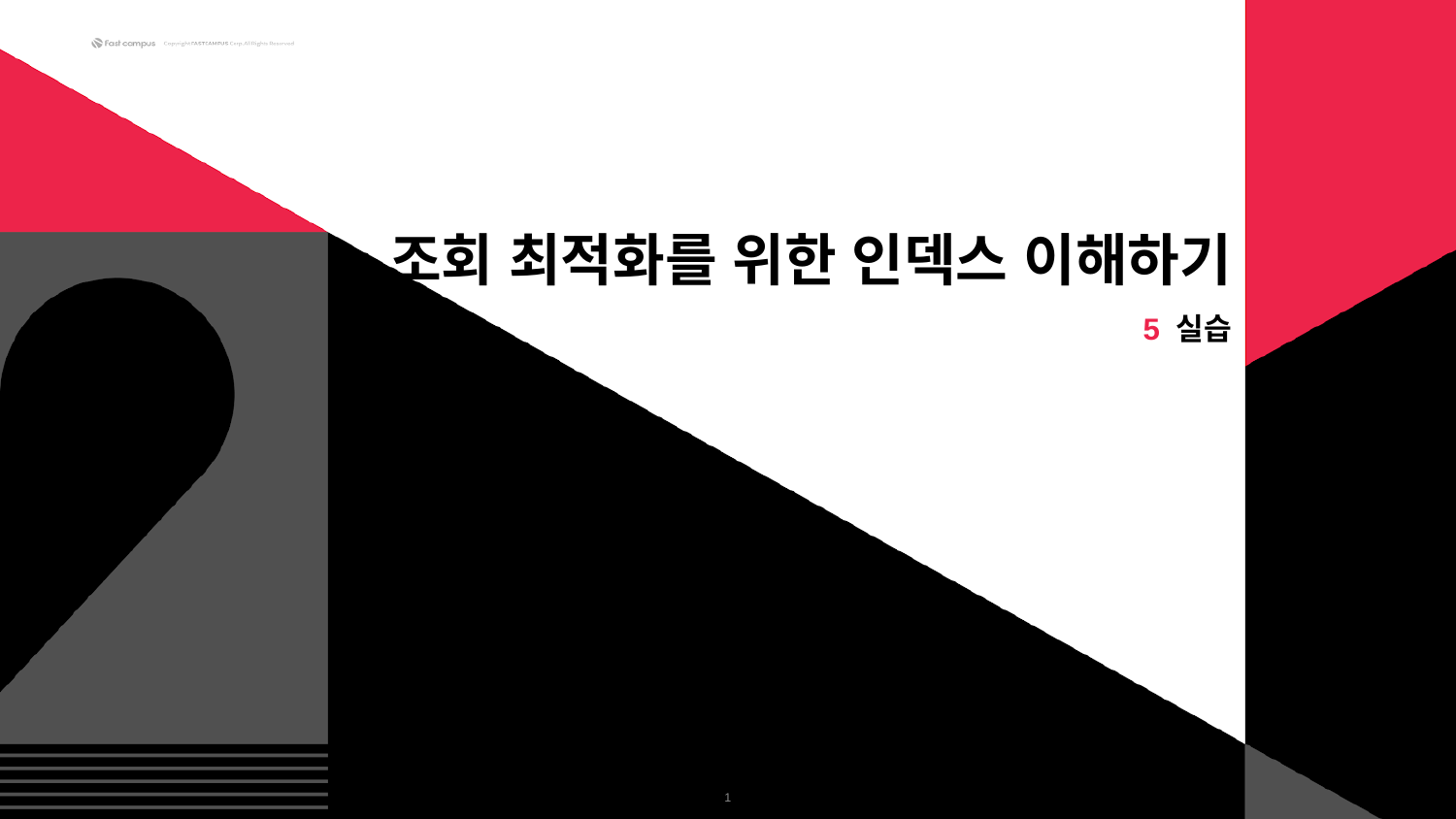

조회 최적화를 위한 인덱스 이해하기

5 실습
1